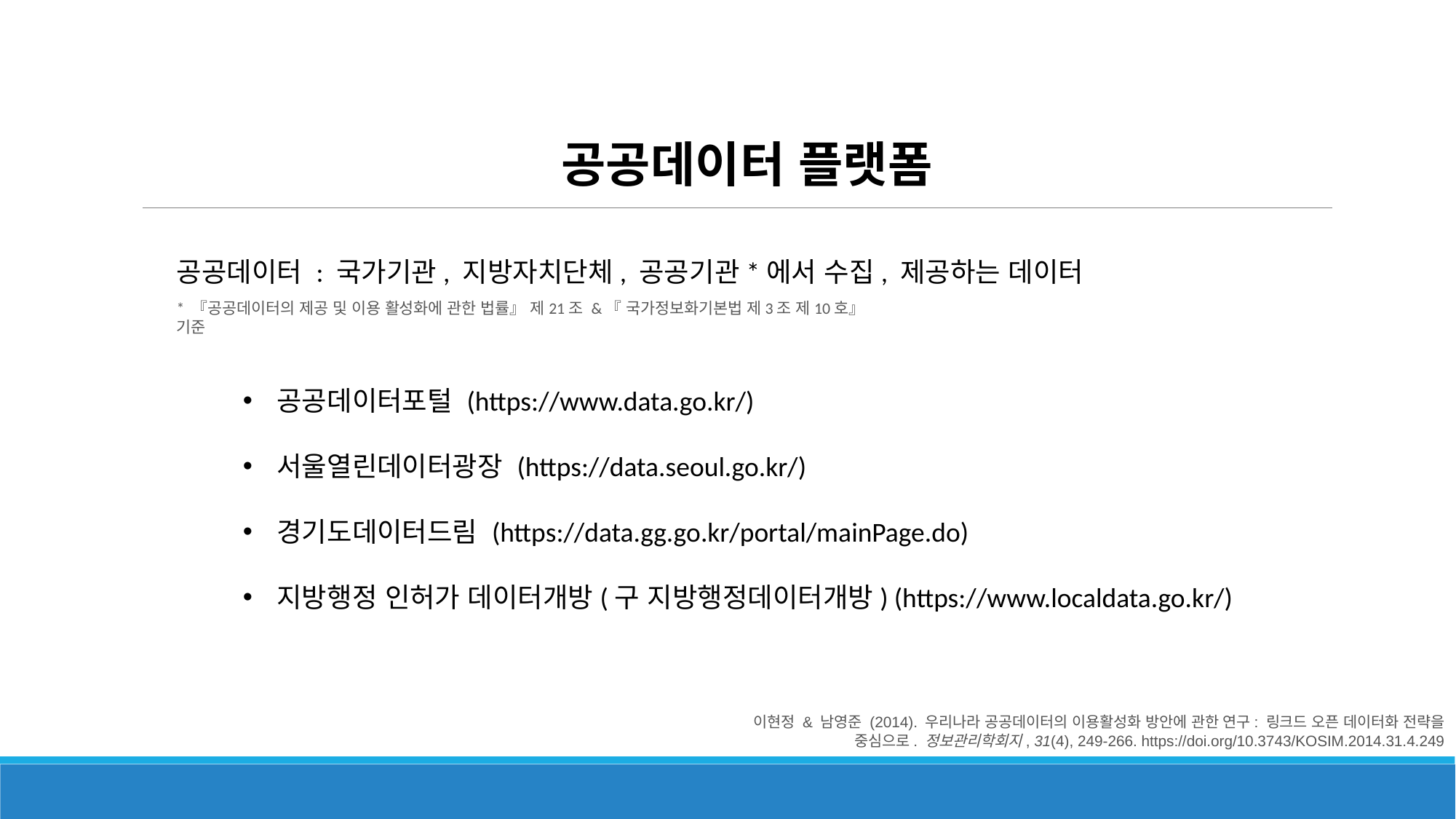

공공데이터 플랫폼
공공데이터 : 국가기관, 지방자치단체, 공공기관*에서 수집, 제공하는 데이터
* 『공공데이터의 제공 및 이용 활성화에 관한 법률』 제21조 &『 국가정보화기본법 제3조 제10호』 기준
공공데이터포털 (https://www.data.go.kr/)
서울열린데이터광장 (https://data.seoul.go.kr/)
경기도데이터드림 (https://data.gg.go.kr/portal/mainPage.do)
지방행정 인허가 데이터개방(구 지방행정데이터개방) (https://www.localdata.go.kr/)
이현정 & 남영준 (2014). 우리나라 공공데이터의 이용활성화 방안에 관한 연구: 링크드 오픈 데이터화 전략을 중심으로. 정보관리학회지, 31(4), 249-266. https://doi.org/10.3743/KOSIM.2014.31.4.249